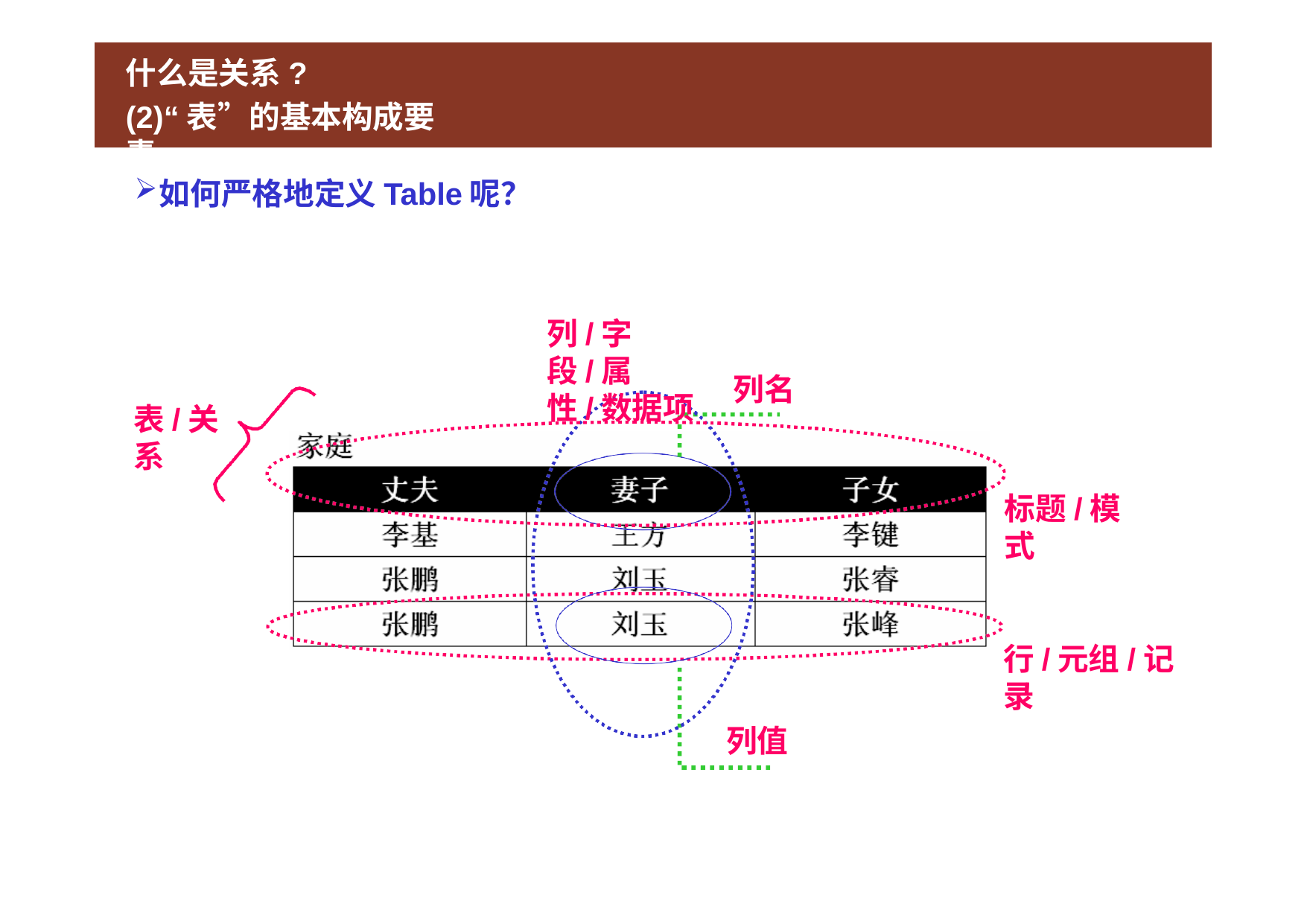

# 什么是关系?
(2)“表”的基本构成要素
如何严格地定义Table呢？
列/字段/属 性/数据项
列名

表/关系

标题/模式
行/元组/记录
列值